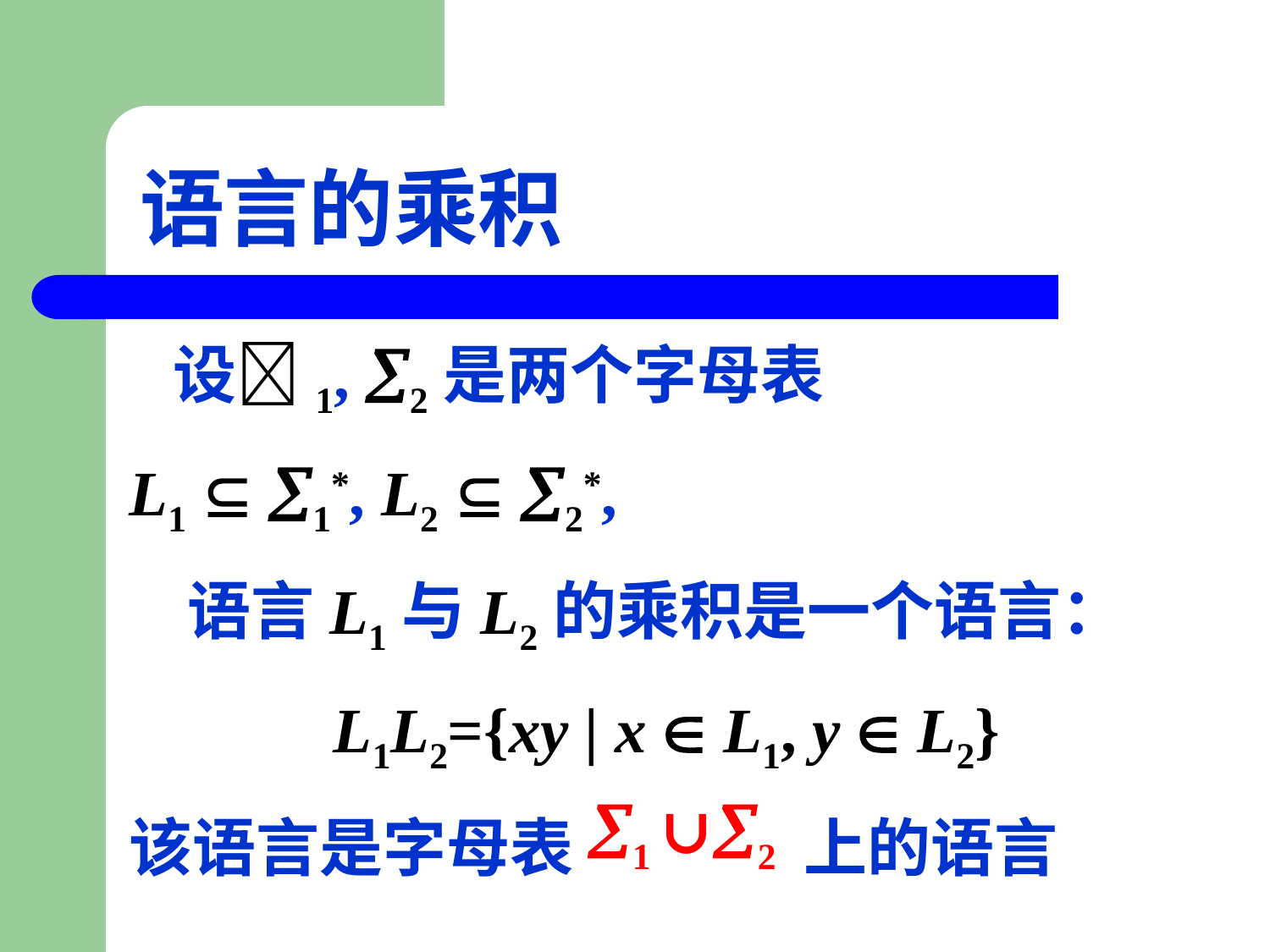

# 语言的乘积
  设∑1, ∑2是两个字母表
L1 ⊆ ∑1*, L2 ⊆ ∑2*,
   语言L1与L2的乘积是一个语言：
L1L2={xy | x ∈ L1, y ∈ L2}
该语言是字母表                上的语言
∑1 ∪∑2